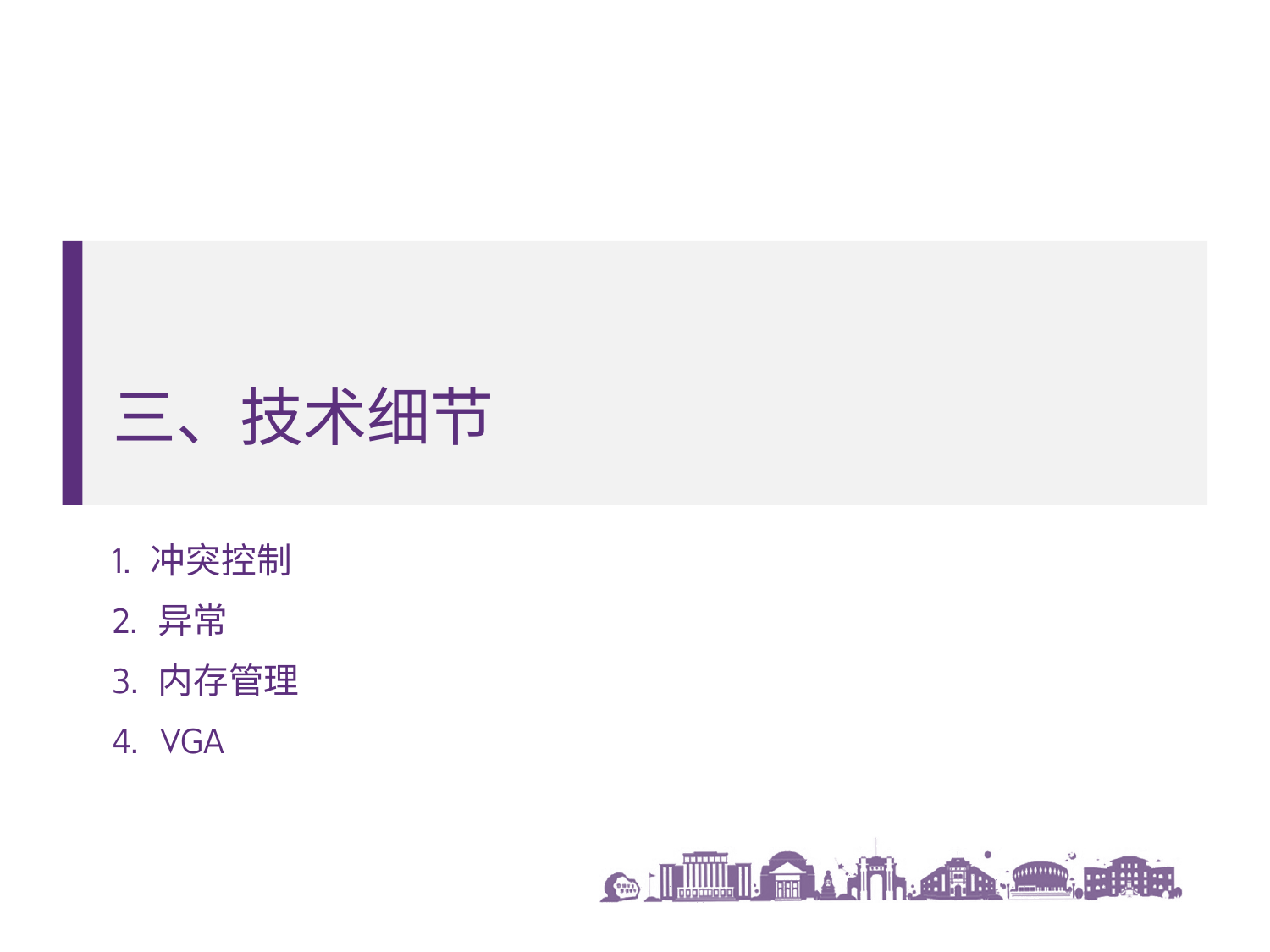

# 三、技术细节
1. 冲突控制
2. 异常
3. 内存管理
4.  VGA